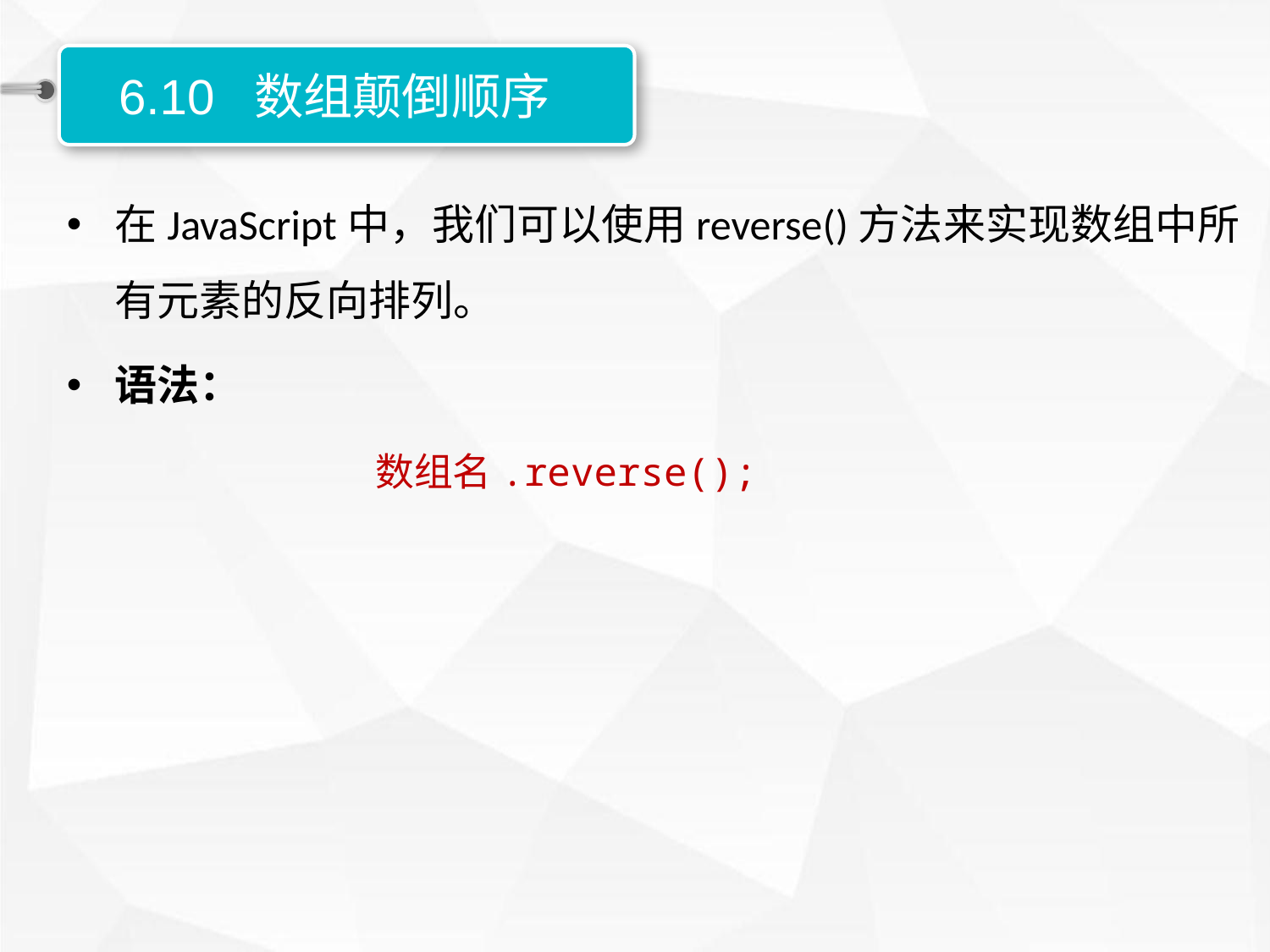

6.10  数组颠倒顺序

在JavaScript中，我们可以使用reverse()方法来实现数组中所有元素的反向排列。
语法：
数组名.reverse();